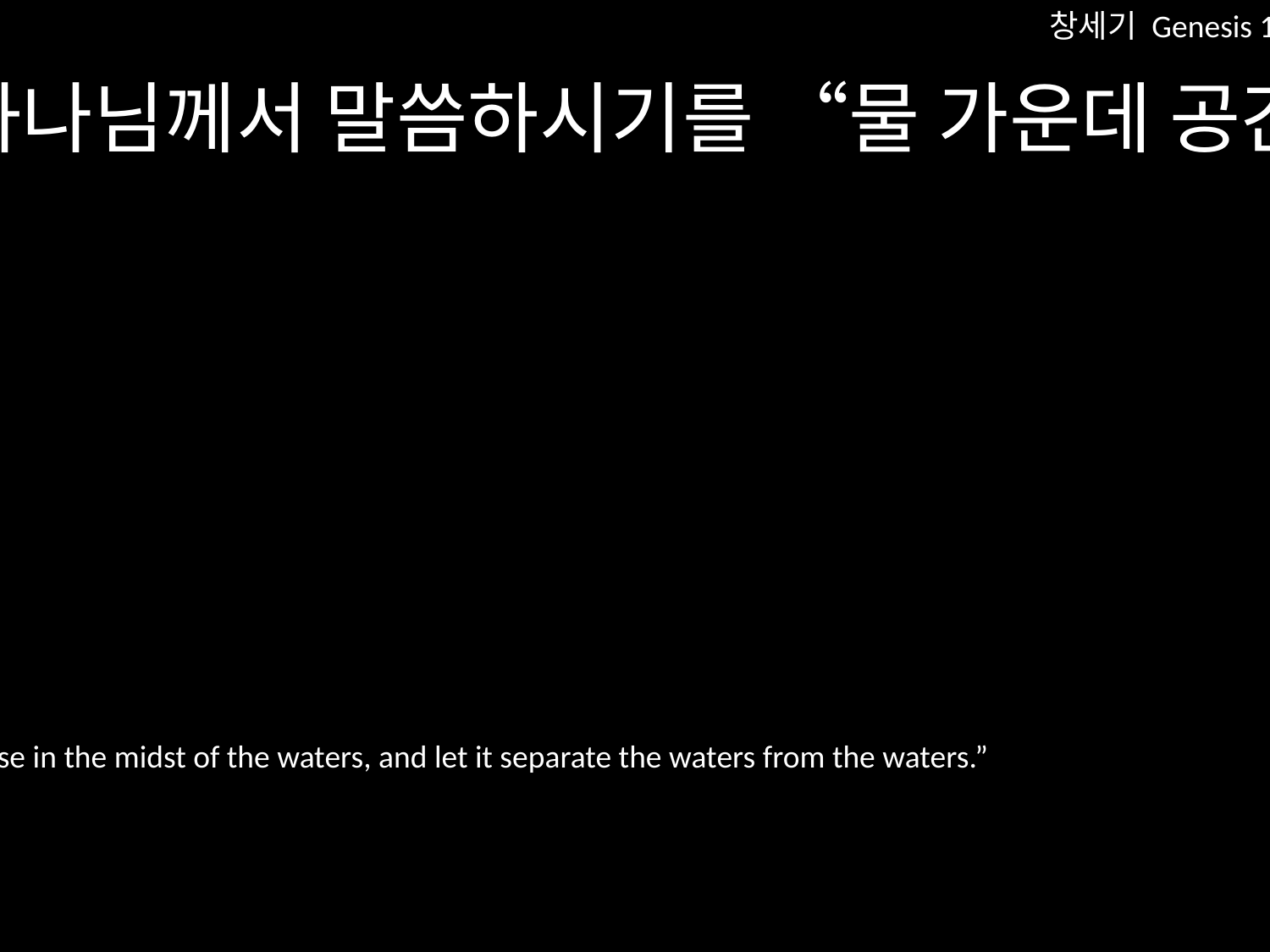

창세기 Genesis 1:6
하나님께서 말씀하시기를 “물 가운데 공간이 생겨 물과 물을 나누라” 하셨습니다.
And God said, “Let there be an expanse in the midst of the waters, and let it separate the waters from the waters.”